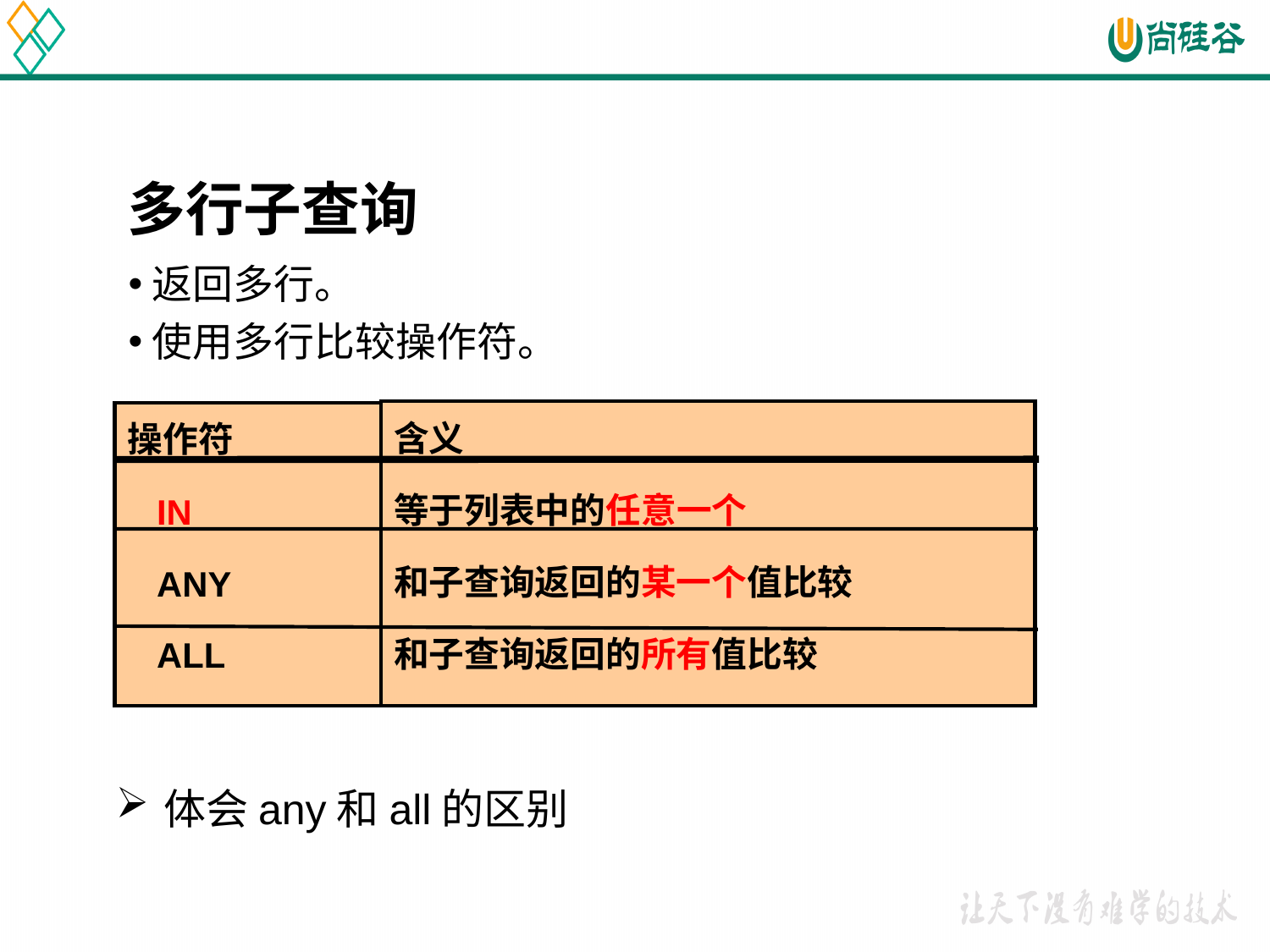

多行子查询
返回多行。
使用多行比较操作符。
含义
等于列表中的任意一个
和子查询返回的某一个值比较
和子查询返回的所有值比较
操作符
   IN
   ANY
   ALL

体会any和all的区别